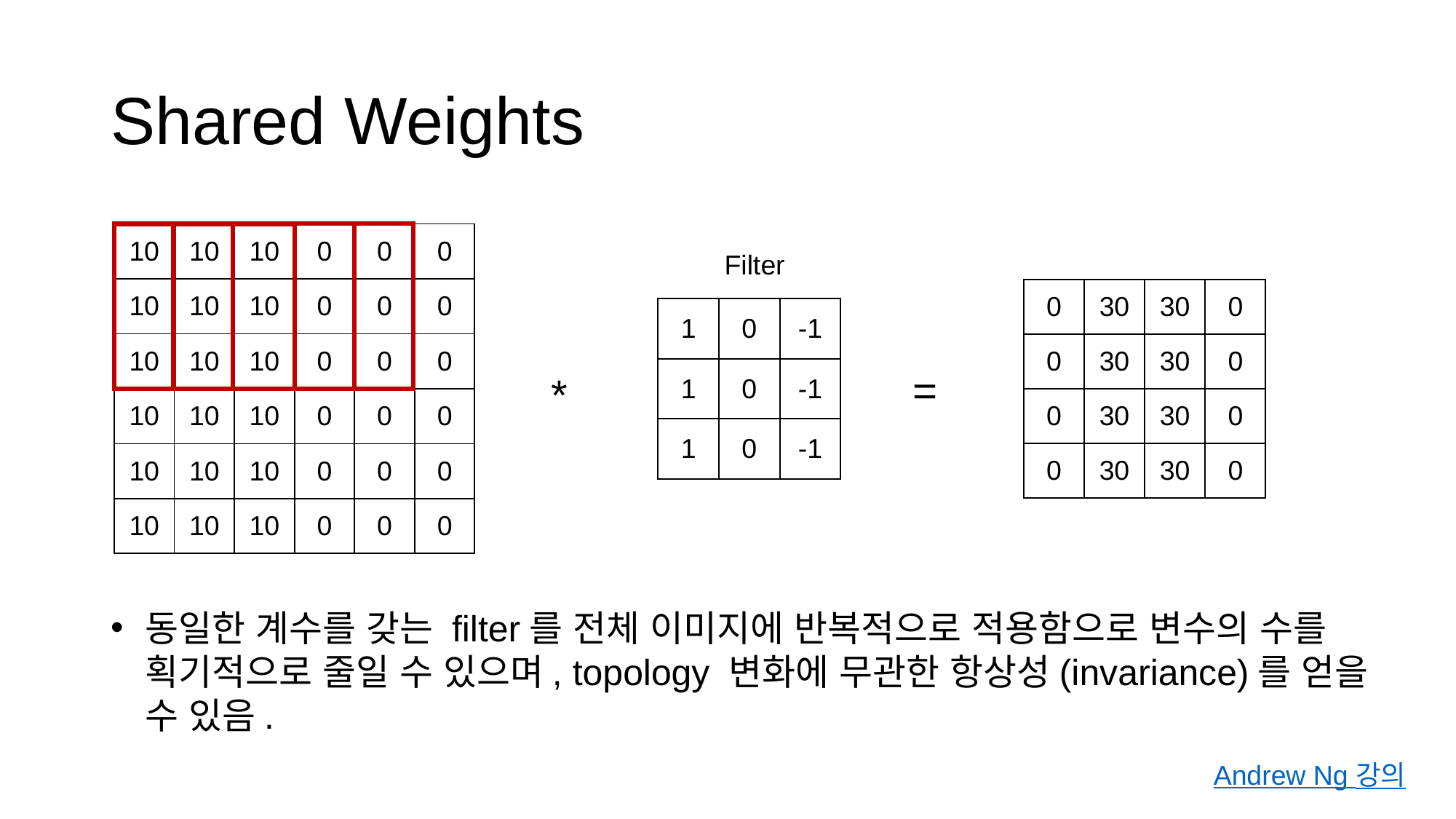

# Shared Weights

| 10 | 10 | 10 | 0 | 0 | 0 |
| --- | --- | --- | --- | --- | --- |
| 10 | 10 | 10 | 0 | 0 | 0 |
| 10 | 10 | 10 | 0 | 0 | 0 |
| 10 | 10 | 10 | 0 | 0 | 0 |
| 10 | 10 | 10 | 0 | 0 | 0 |
| 10 | 10 | 10 | 0 | 0 | 0 |

Filter
| 0 | 30 | 30 | 0 |
| --- | --- | --- | --- |
| 0 | 30 | 30 | 0 |
| 0 | 30 | 30 | 0 |
| 0 | 30 | 30 | 0 |
| 1 | 0 | -1 |
| --- | --- | --- |
| 1 | 0 | -1 |
| 1 | 0 | -1 |
=
*
동일한 계수를 갖는 filter를 전체 이미지에 반복적으로 적용함으로 변수의 수를 획기적으로 줄일 수 있으며, topology 변화에 무관한 항상성(invariance)를 얻을 수 있음.
Andrew Ng 강의